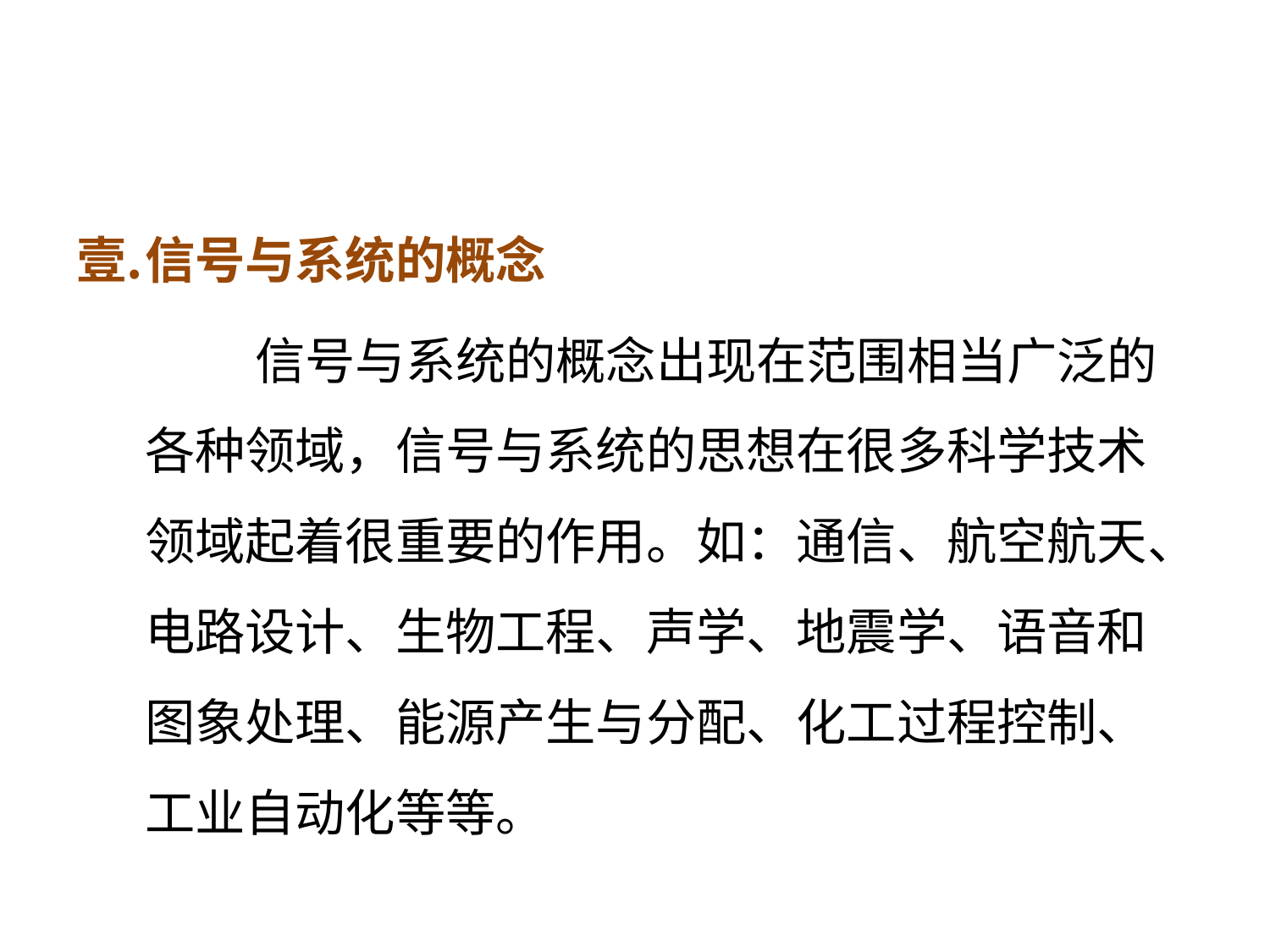

#
信号与系统的概念
               信号与系统的概念出现在范围相当广泛的各种领域，信号与系统的思想在很多科学技术领域起着很重要的作用。如：通信、航空航天、电路设计、生物工程、声学、地震学、语音和图象处理、能源产生与分配、化工过程控制、工业自动化等等。